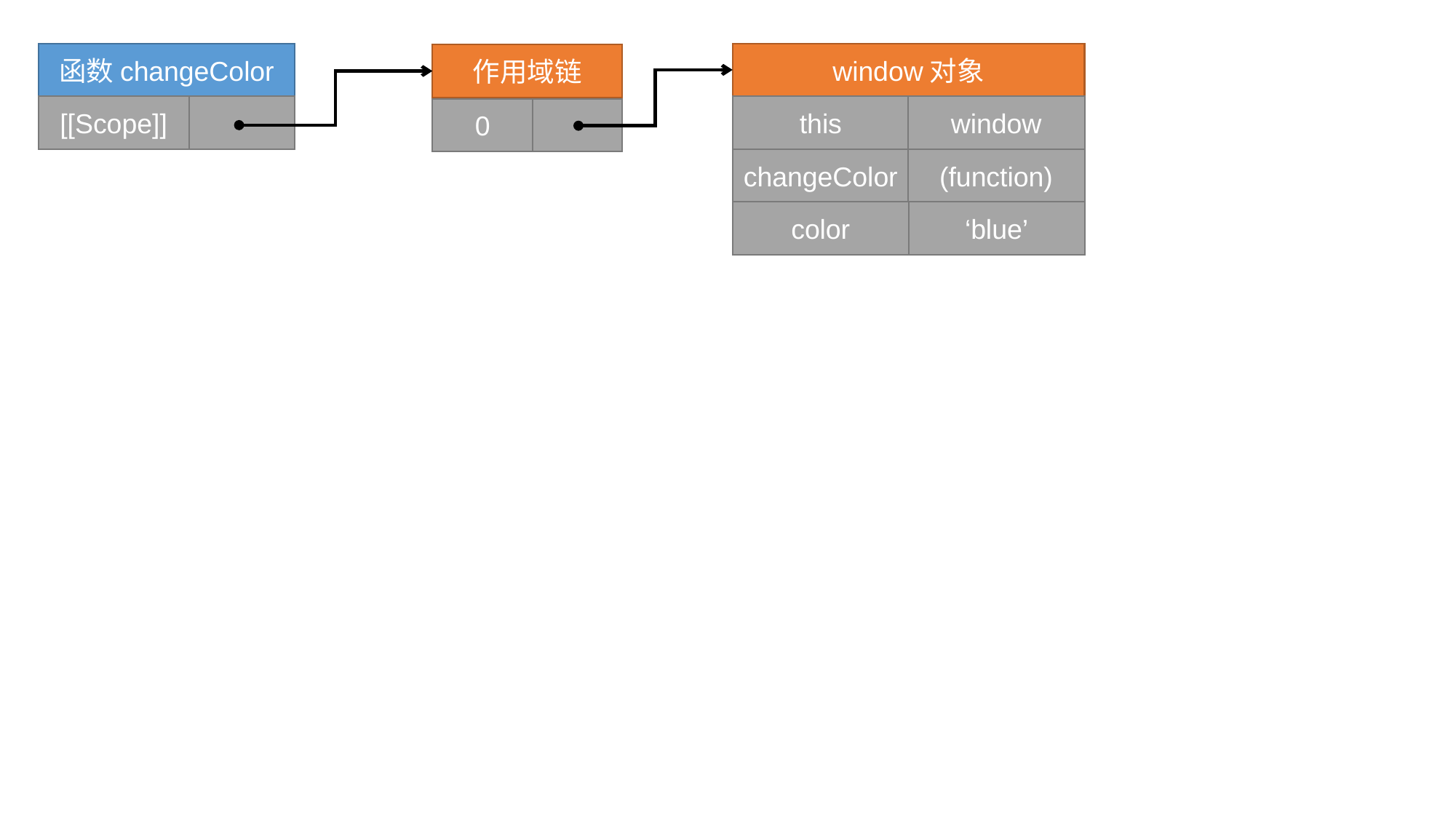

函数changeColor
window对象
作用域链
[[Scope]]

this
window
0

changeColor
(function)
color
‘blue’